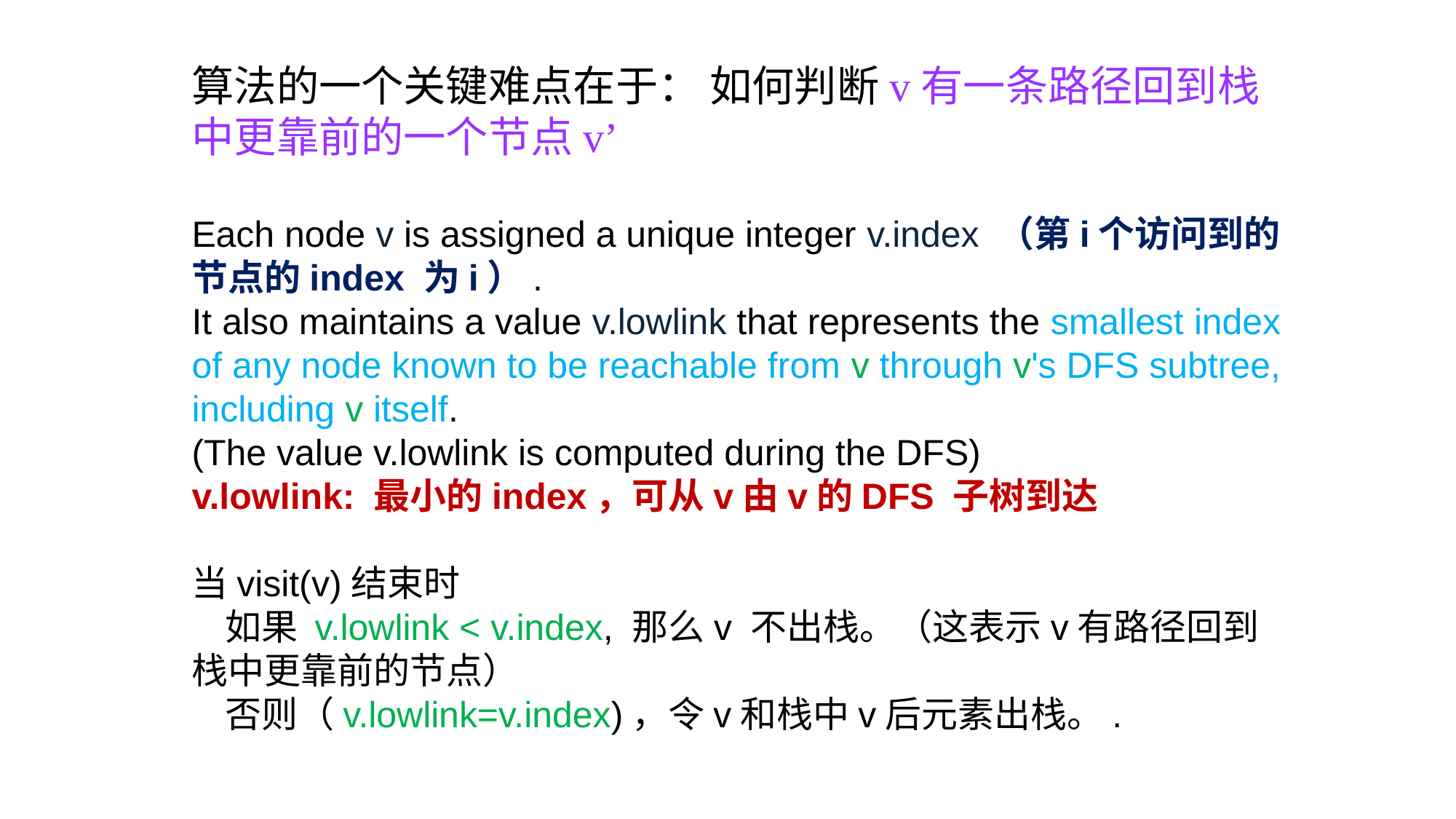

算法的一个关键难点在于： 如何判断v有一条路径回到栈中更靠前的一个节点v’
Each node v is assigned a unique integer v.index （第i个访问到的节点的index 为i）.
It also maintains a value v.lowlink that represents the smallest index of any node known to be reachable from v through v's DFS subtree, including v itself.
(The value v.lowlink is computed during the DFS)
v.lowlink: 最小的index，可从v由v的DFS 子树到达

当visit(v)结束时
   如果 v.lowlink < v.index, 那么v 不出栈。（这表示v有路径回到栈中更靠前的节点）
   否则（v.lowlink=v.index)，令v和栈中v后元素出栈。.